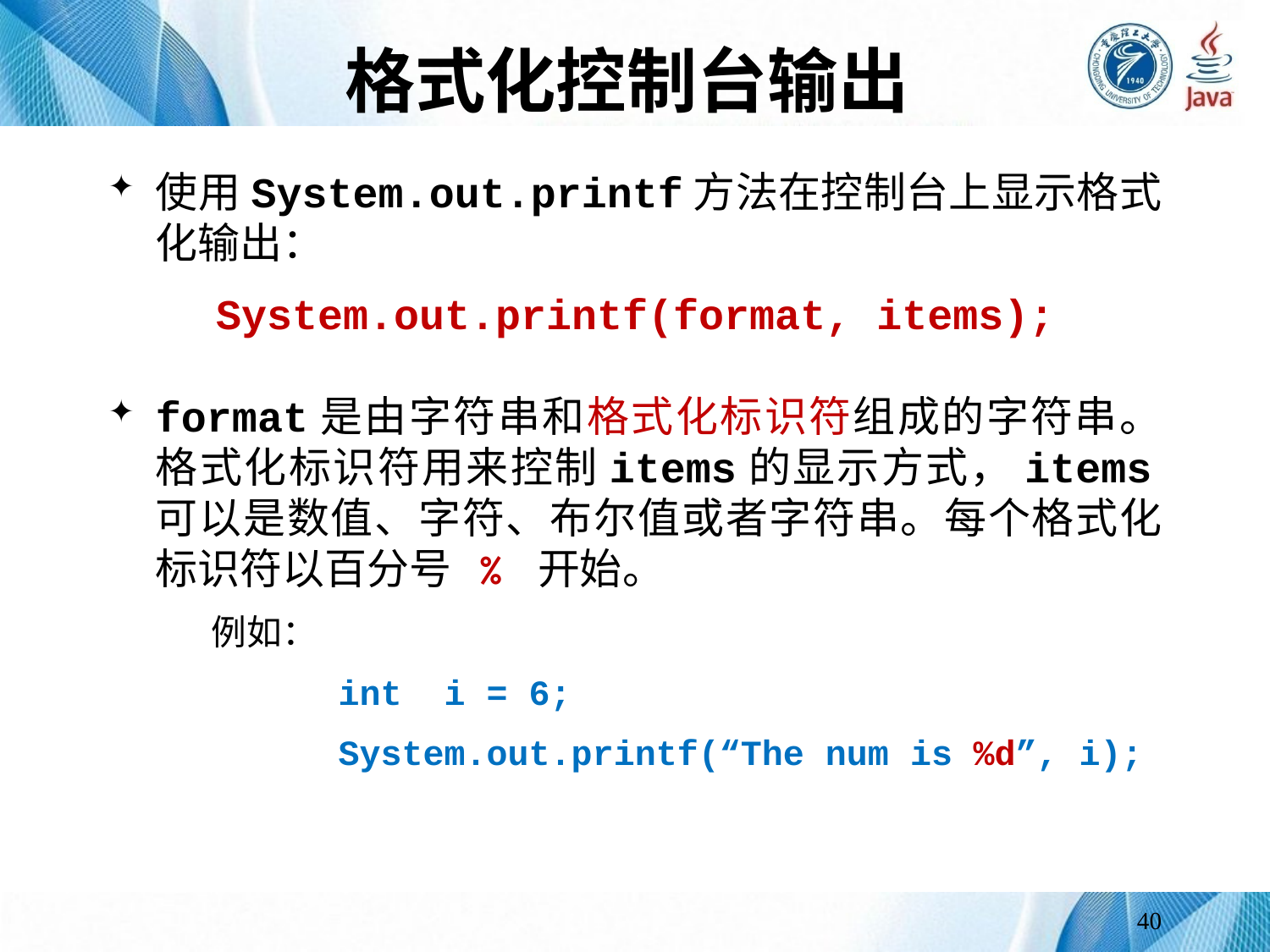

# 格式化控制台输出
使用System.out.printf方法在控制台上显示格式化输出：
System.out.printf(format, items);

format是由字符串和格式化标识符组成的字符串。格式化标识符用来控制items的显示方式，items可以是数值、字符、布尔值或者字符串。每个格式化标识符以百分号  % 开始。
	例如：
		int  i = 6;
		System.out.printf(“The num is %d”, i);

40